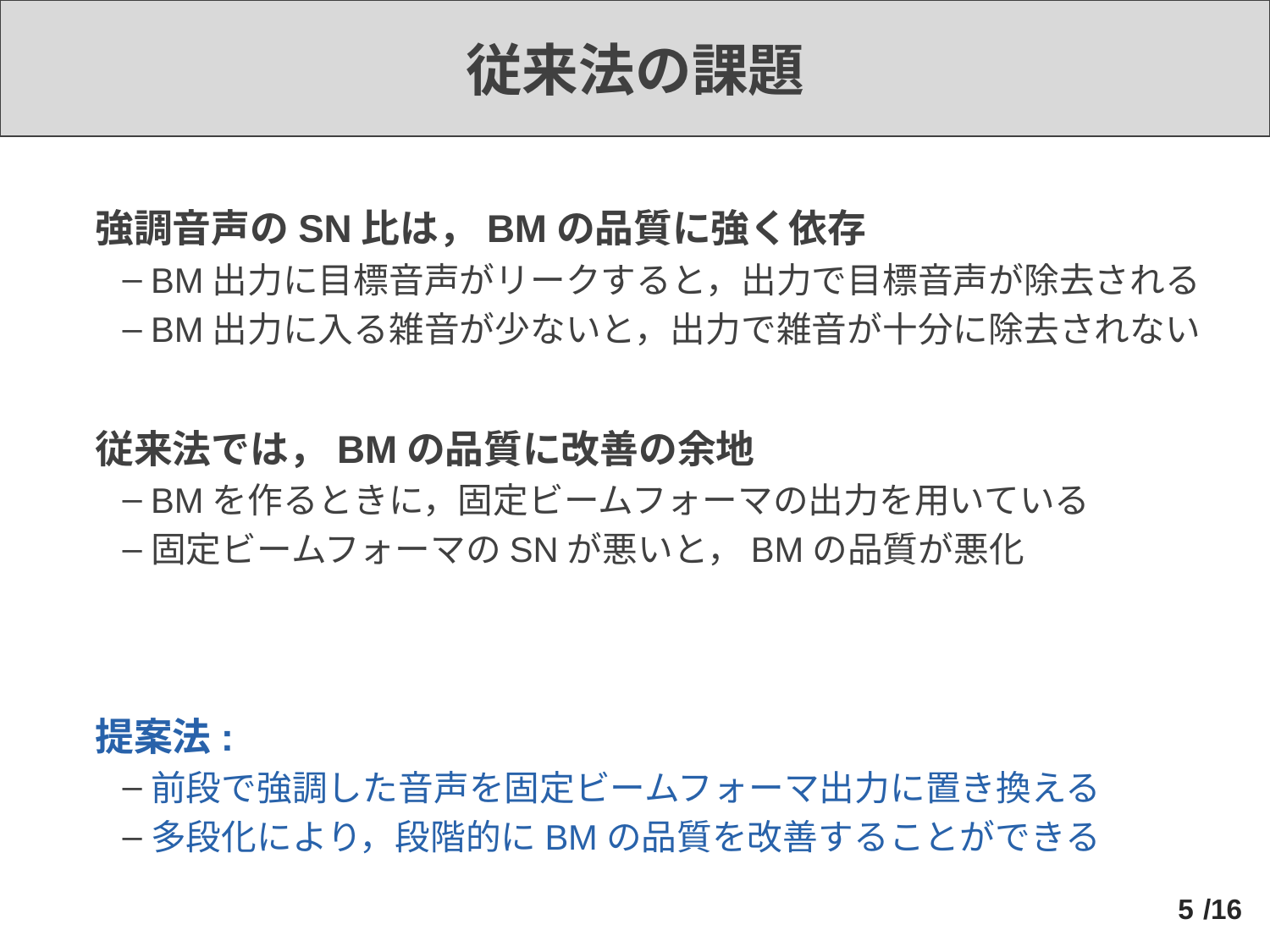

# 従来法の課題
強調音声のSN比は，BMの品質に強く依存
BM出力に目標音声がリークすると，出力で目標音声が除去される
BM出力に入る雑音が少ないと，出力で雑音が十分に除去されない

従来法では，BMの品質に改善の余地
BMを作るときに，固定ビームフォーマの出力を用いている
固定ビームフォーマのSNが悪いと，BMの品質が悪化

提案法:
前段で強調した音声を固定ビームフォーマ出力に置き換える
多段化により，段階的にBMの品質を改善することができる

5